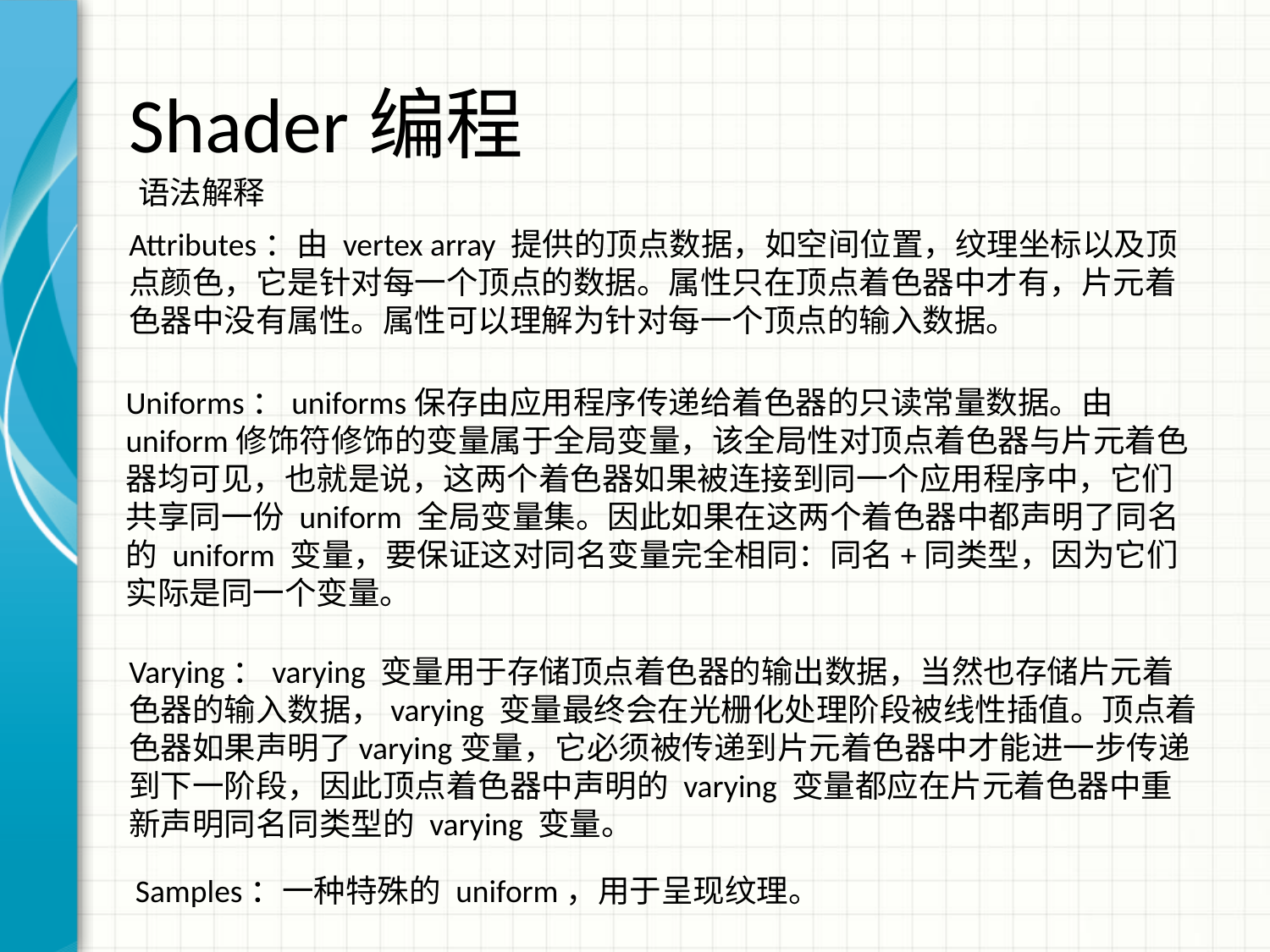

# Shader编程
语法解释
Attributes：由 vertex array 提供的顶点数据，如空间位置，纹理坐标以及顶点颜色，它是针对每一个顶点的数据。属性只在顶点着色器中才有，片元着色器中没有属性。属性可以理解为针对每一个顶点的输入数据。
Uniforms：uniforms保存由应用程序传递给着色器的只读常量数据。由uniform修饰符修饰的变量属于全局变量，该全局性对顶点着色器与片元着色器均可见，也就是说，这两个着色器如果被连接到同一个应用程序中，它们共享同一份 uniform 全局变量集。因此如果在这两个着色器中都声明了同名的 uniform 变量，要保证这对同名变量完全相同：同名+同类型，因为它们实际是同一个变量。
Varying：varying 变量用于存储顶点着色器的输出数据，当然也存储片元着色器的输入数据，varying 变量最终会在光栅化处理阶段被线性插值。顶点着色器如果声明了varying变量，它必须被传递到片元着色器中才能进一步传递到下一阶段，因此顶点着色器中声明的 varying 变量都应在片元着色器中重新声明同名同类型的 varying 变量。
Samples：一种特殊的 uniform，用于呈现纹理。